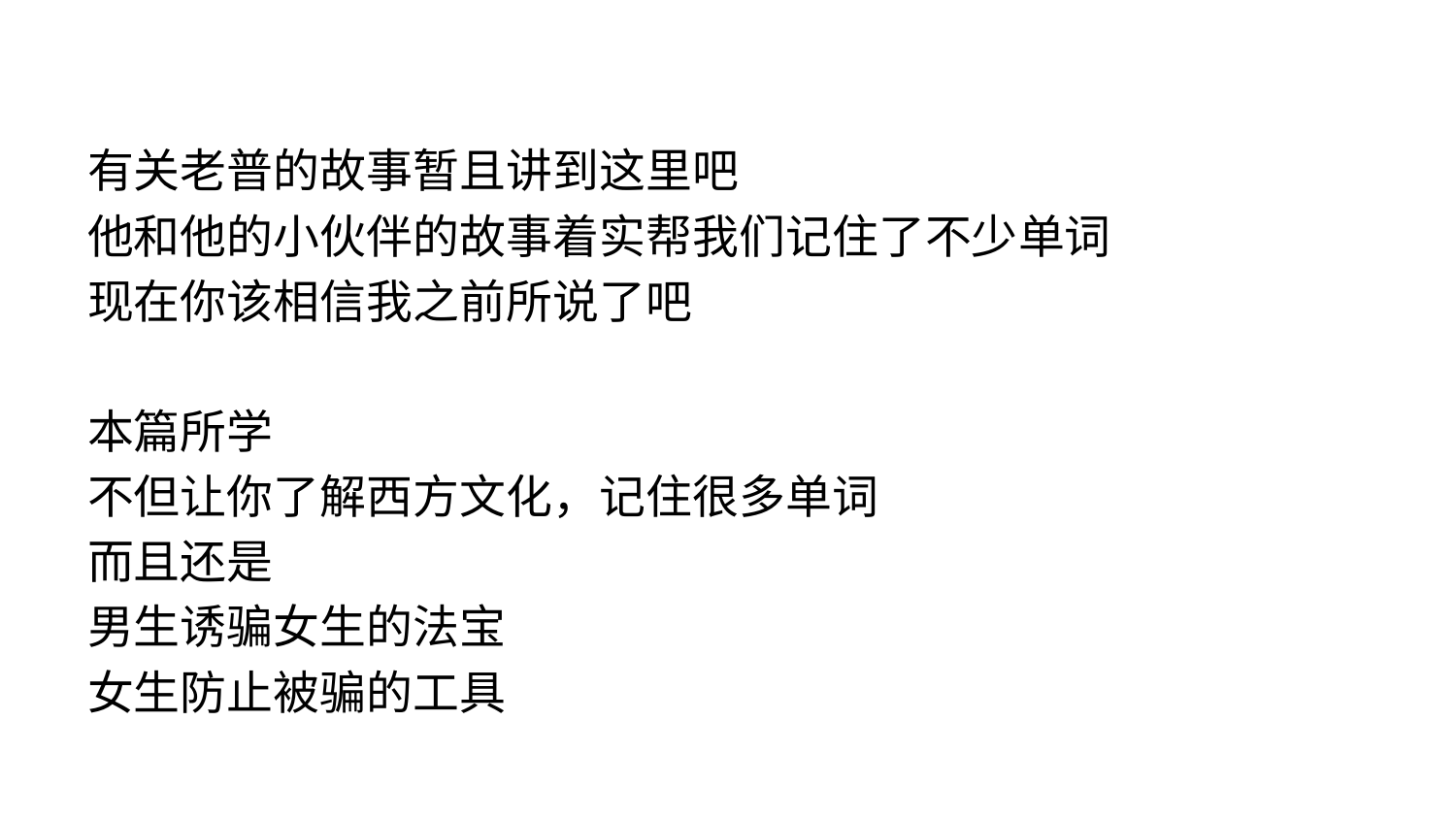

有关老普的故事暂且讲到这里吧
他和他的小伙伴的故事着实帮我们记住了不少单词
现在你该相信我之前所说了吧

本篇所学
不但让你了解西方文化，记住很多单词
而且还是
男生诱骗女生的法宝
女生防止被骗的工具